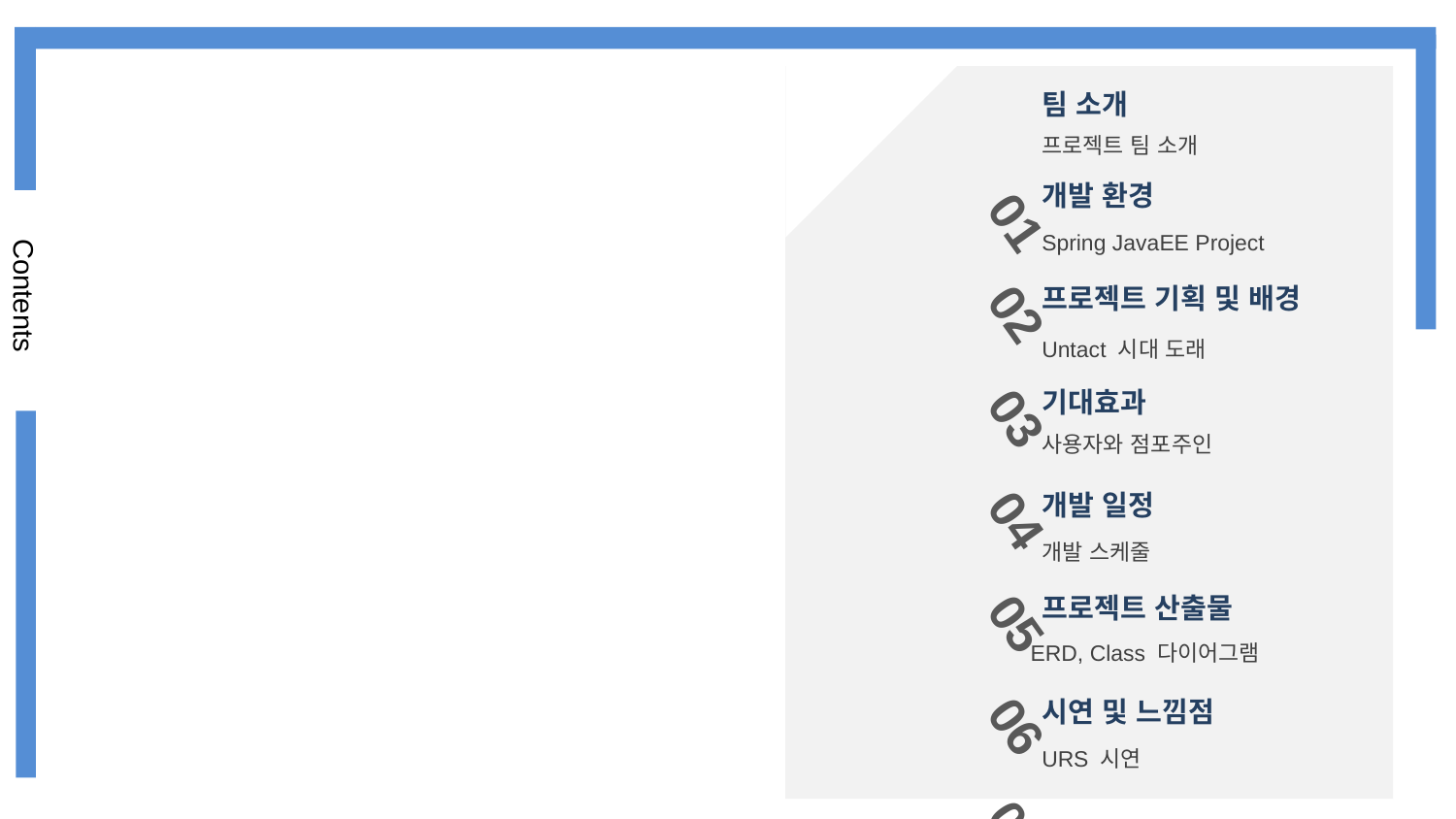

팀 소개
01
프로젝트 팀 소개
개발 환경
02
Spring JavaEE Project
Contents
프로젝트 기획 및 배경
03
Untact 시대 도래
기대효과
04
사용자와 점포주인

개발 일정
05
개발 스케줄
프로젝트 산출물
06

ERD, Class 다이어그램
시연 및 느낌점
07
URS 시연